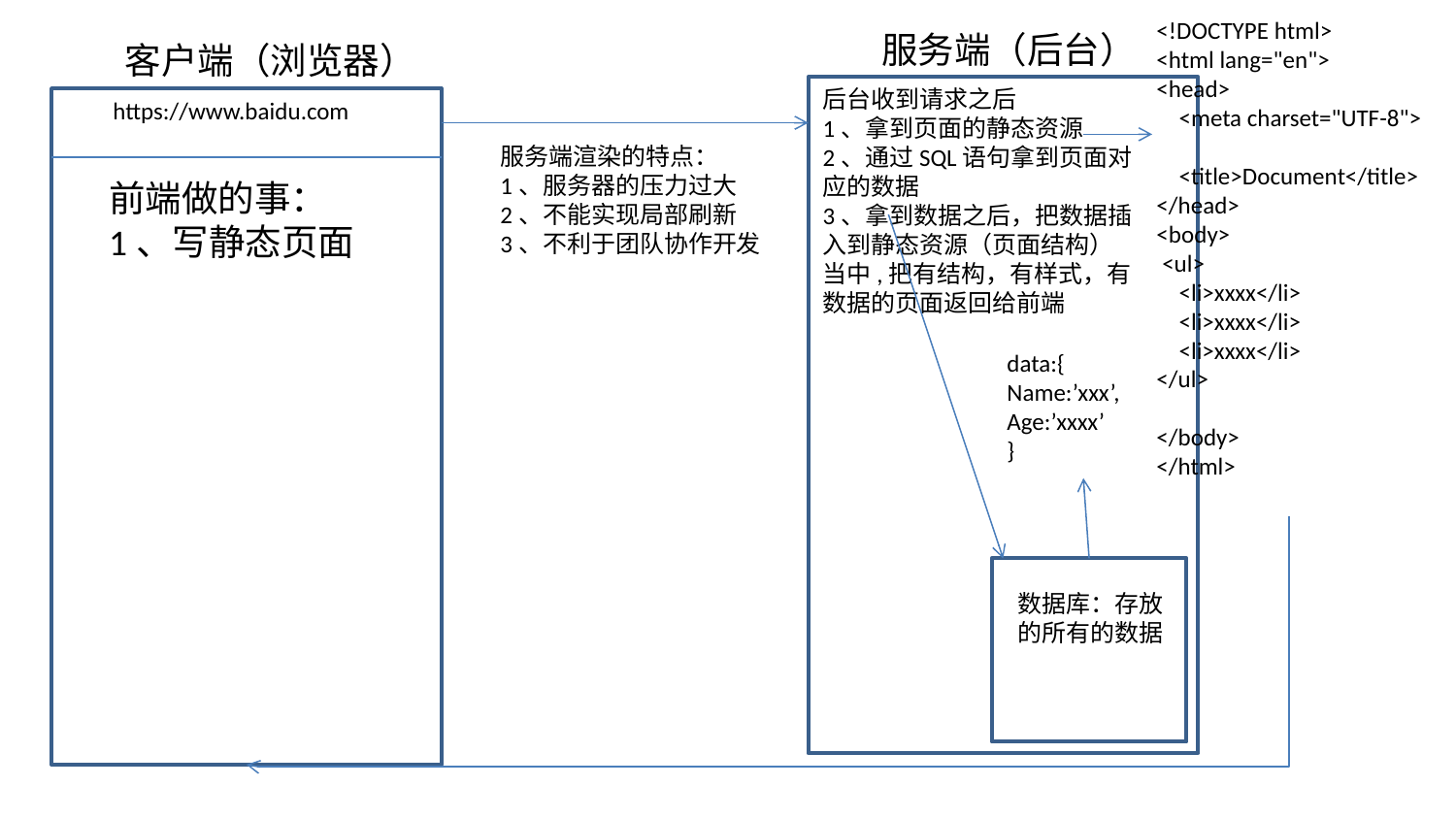

<!DOCTYPE html>
<html lang="en">
<head>
    <meta charset="UTF-8">
    <title>Document</title>
</head>
<body>
 <ul>
    <li>xxxx</li>
    <li>xxxx</li>
    <li>xxxx</li>
</ul>

</body>
</html>

服务端（后台）
客户端（浏览器）

后台收到请求之后
1、拿到页面的静态资源
2、通过SQL语句拿到页面对应的数据
3、拿到数据之后，把数据插入到静态资源（页面结构）当中,把有结构，有样式，有数据的页面返回给前端

https://www.baidu.com
服务端渲染的特点：
1、服务器的压力过大
2、不能实现局部刷新
3、不利于团队协作开发
前端做的事：
1、写静态页面
data:{
Name:’xxx’,
Age:’xxxx’
}

数据库：存放的所有的数据